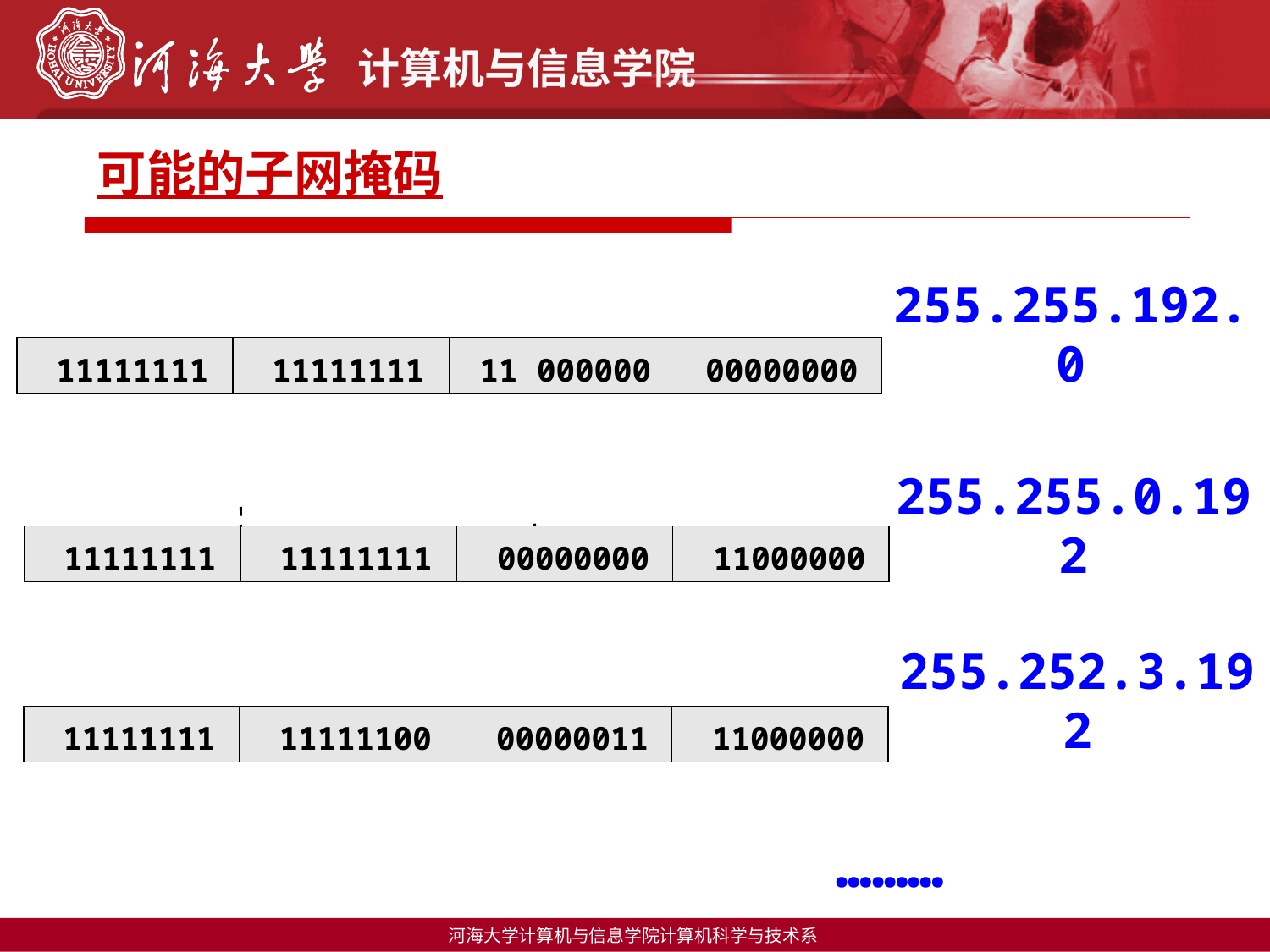

可能的子网掩码

255.255.192.0

11111111
11111111
11 000000
00000000

255.255.0.192

11111111
11111111
00000000
11000000
255.252.3.192

11111111
11111100
00000011
11000000
………